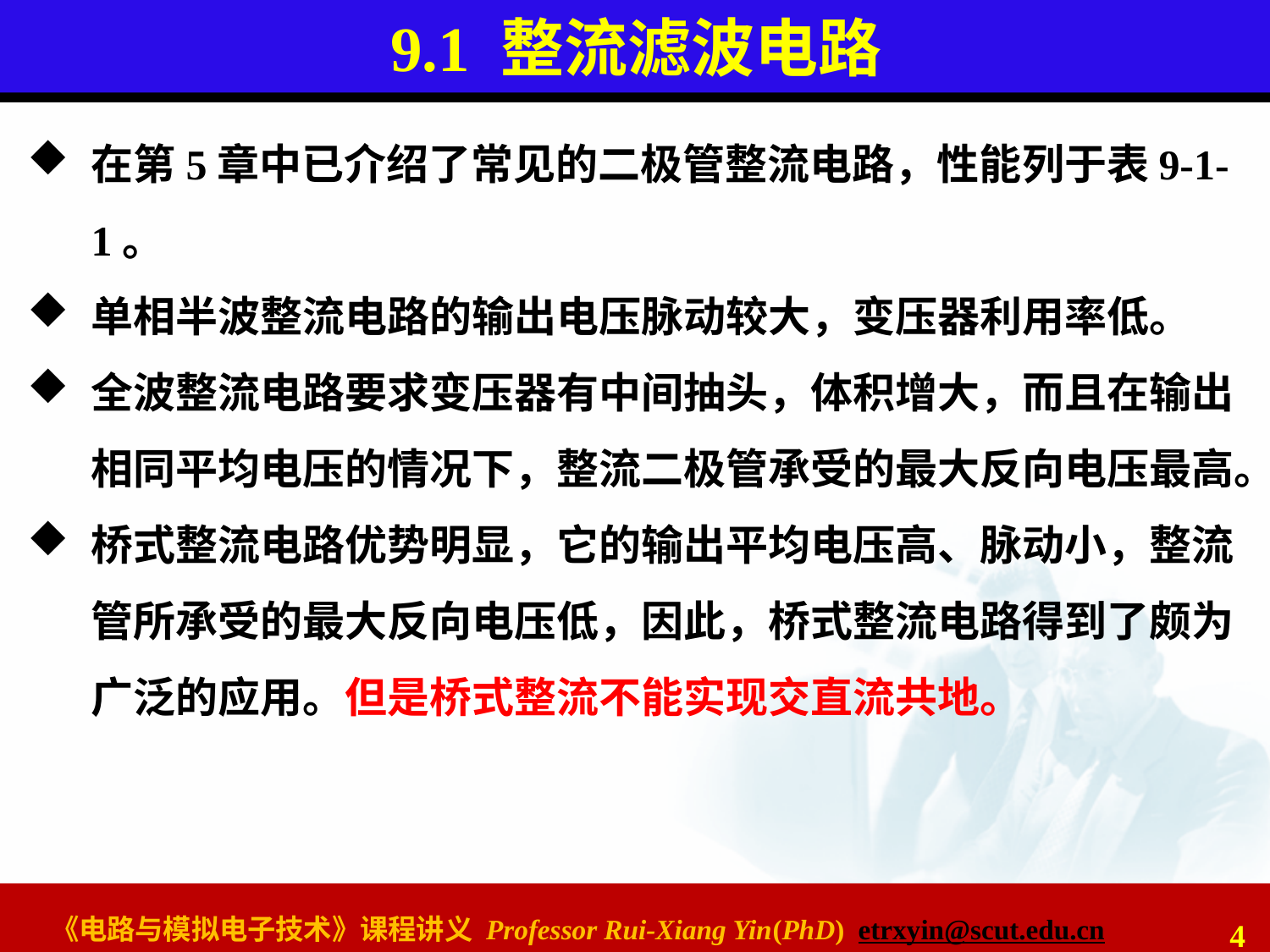

# 9.1 整流滤波电路
在第5章中已介绍了常见的二极管整流电路，性能列于表9-1-1。
单相半波整流电路的输出电压脉动较大，变压器利用率低。
全波整流电路要求变压器有中间抽头，体积增大，而且在输出相同平均电压的情况下，整流二极管承受的最大反向电压最高。
桥式整流电路优势明显，它的输出平均电压高、脉动小，整流管所承受的最大反向电压低，因此，桥式整流电路得到了颇为广泛的应用。但是桥式整流不能实现交直流共地。
4